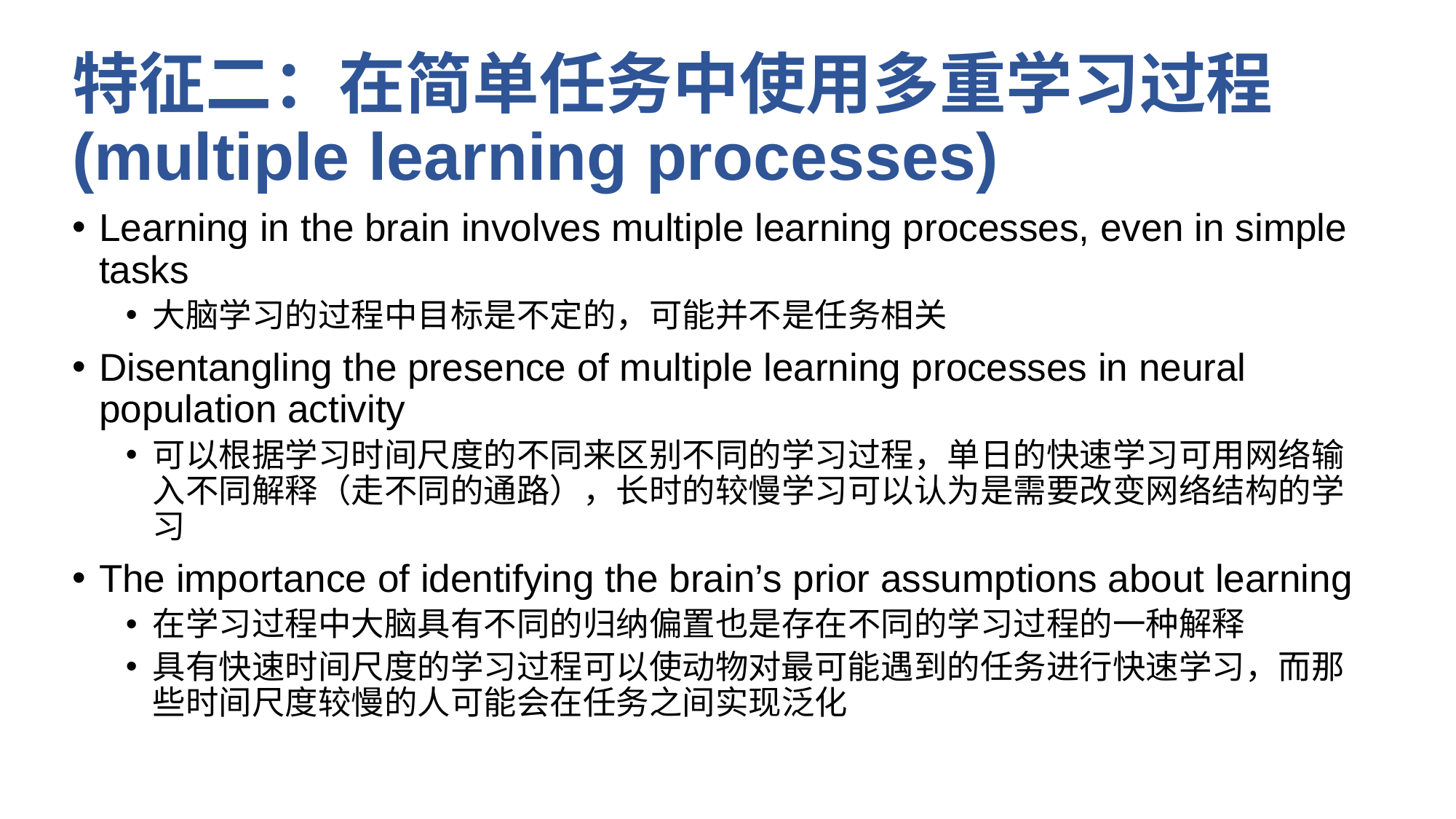

# 特征二：在简单任务中使用多重学习过程(multiple learning processes)
Learning in the brain involves multiple learning processes, even in simple tasks
大脑学习的过程中目标是不定的，可能并不是任务相关
Disentangling the presence of multiple learning processes in neural population activity
可以根据学习时间尺度的不同来区别不同的学习过程，单日的快速学习可用网络输入不同解释（走不同的通路），长时的较慢学习可以认为是需要改变网络结构的学习
The importance of identifying the brain’s prior assumptions about learning
在学习过程中大脑具有不同的归纳偏置也是存在不同的学习过程的一种解释
具有快速时间尺度的学习过程可以使动物对最可能遇到的任务进行快速学习，而那些时间尺度较慢的人可能会在任务之间实现泛化